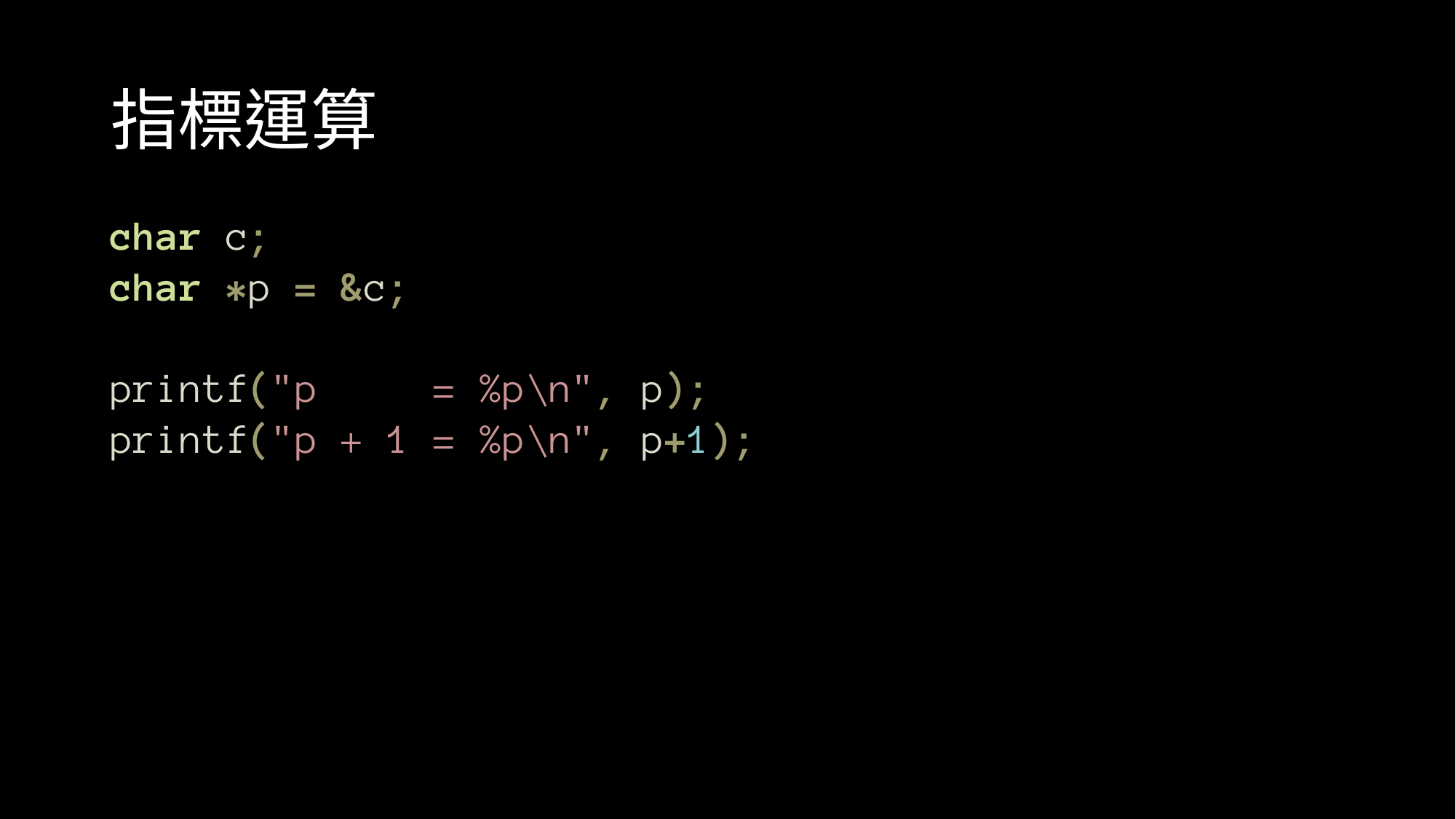

# 指標運算
char c;
char *p = &c;

printf("p     = %p\n", p);
printf("p + 1 = %p\n", p+1);